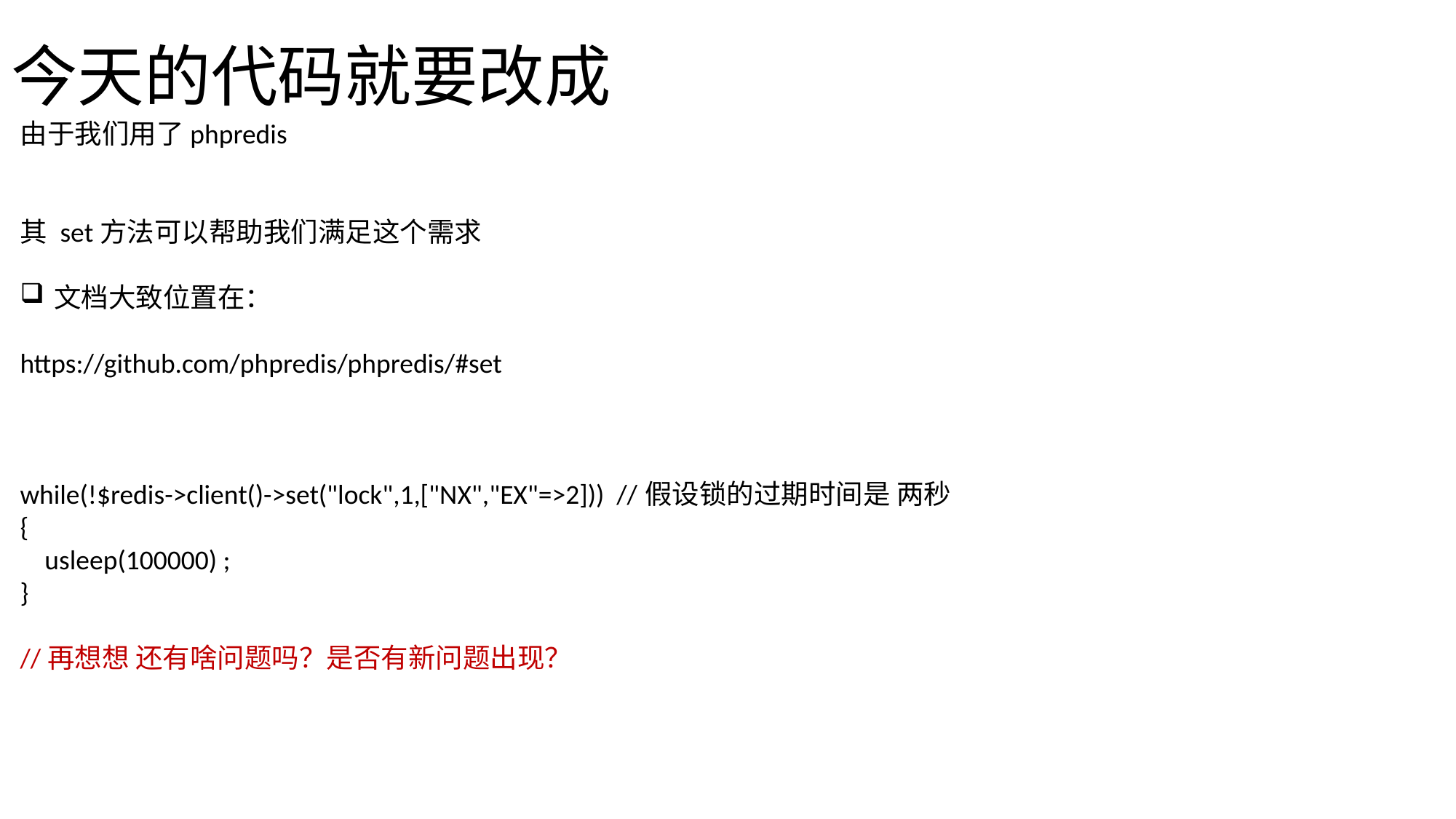

# 今天的代码就要改成
由于我们用了phpredis

其 set方法可以帮助我们满足这个需求

文档大致位置在：

https://github.com/phpredis/phpredis/#set

while(!$redis->client()->set("lock",1,["NX","EX"=>2]))  //假设锁的过期时间是 两秒
{
    usleep(100000) ;
}

//再想想 还有啥问题吗？是否有新问题出现？